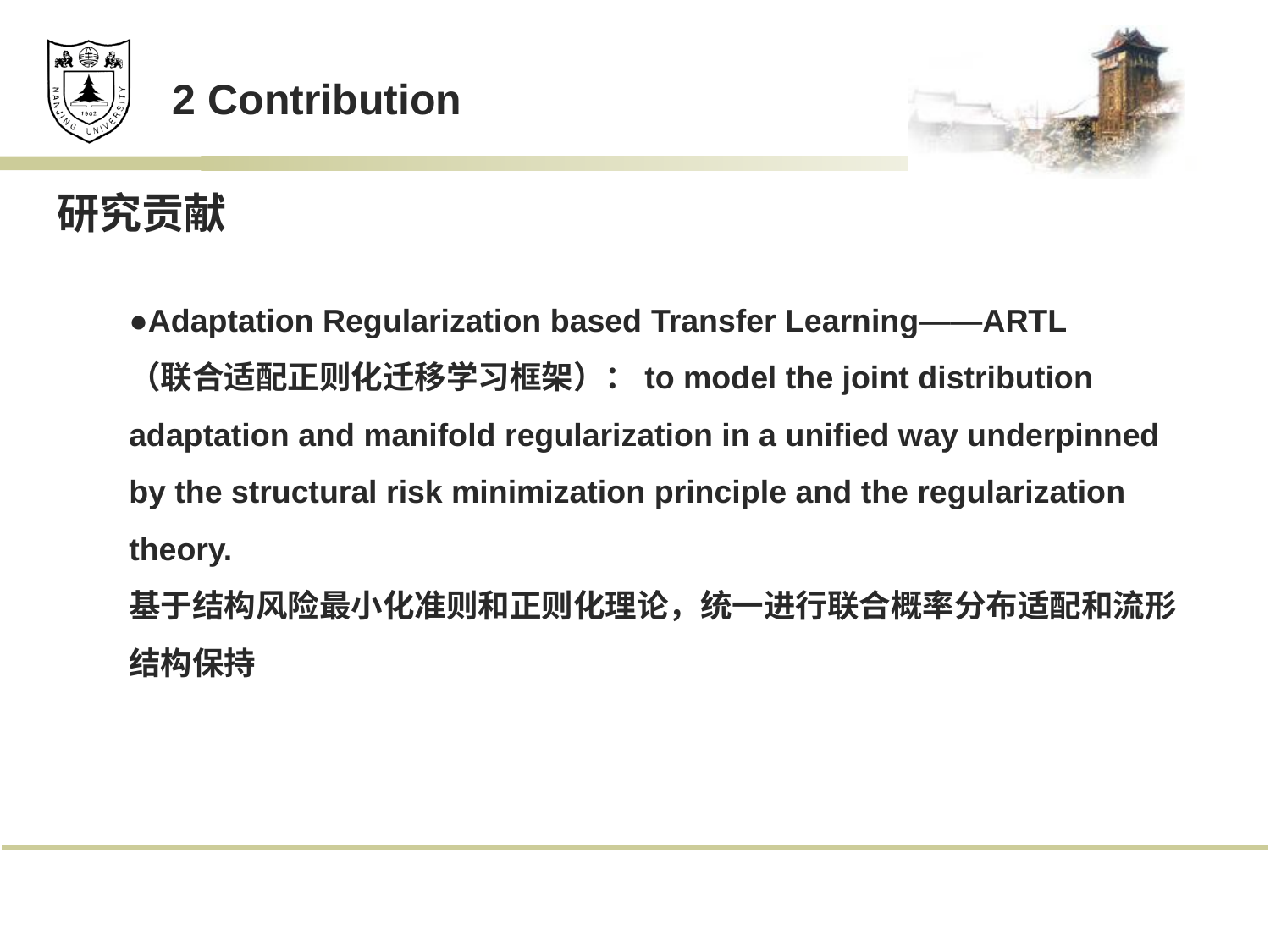

2 Contribution
 研究贡献
●Adaptation Regularization based Transfer Learning——ARTL
（联合适配正则化迁移学习框架）：to model the joint distribution adaptation and manifold regularization in a unified way underpinned by the structural risk minimization principle and the regularization theory.
基于结构风险最小化准则和正则化理论，统一进行联合概率分布适配和流形结构保持